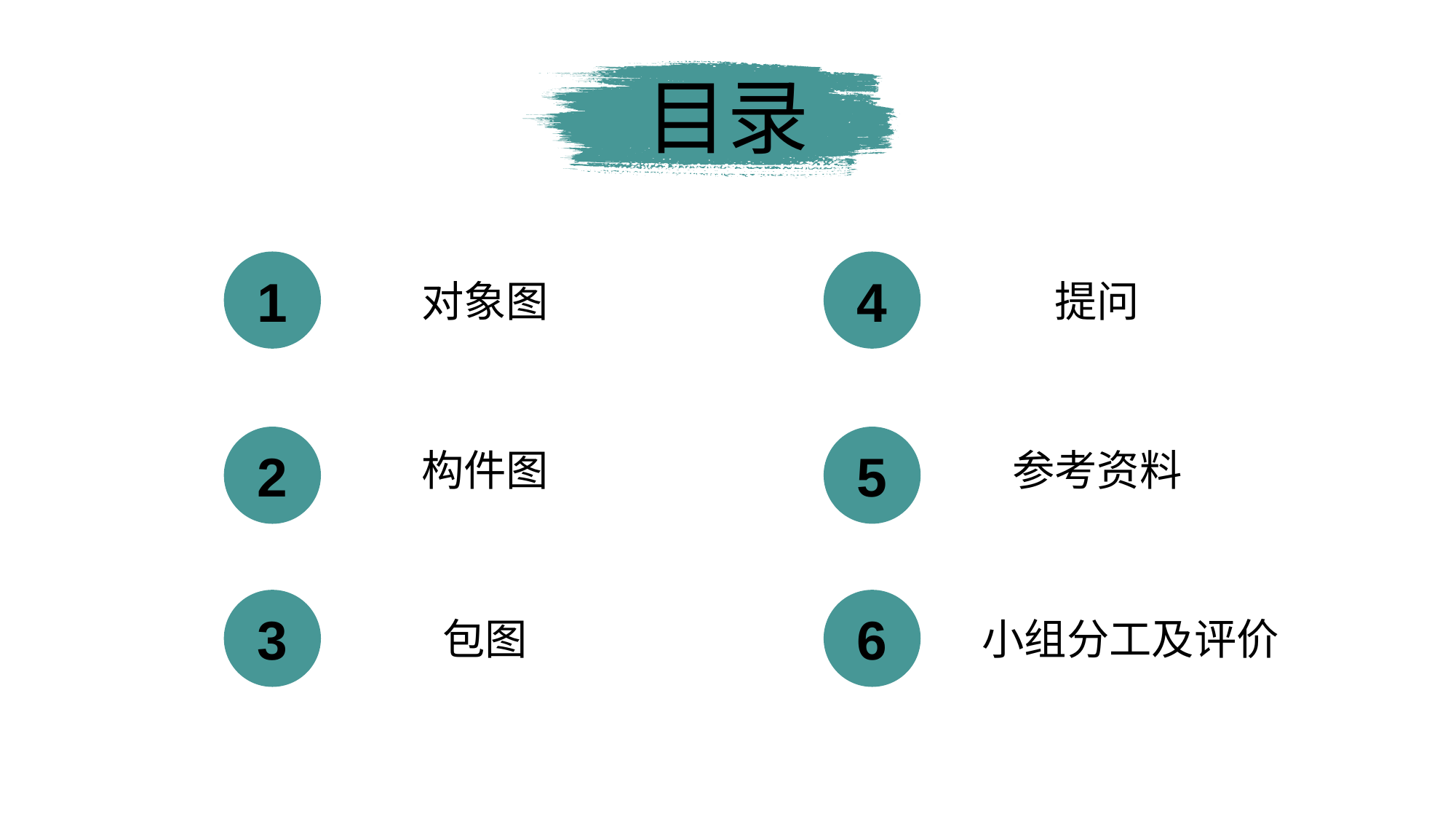

目录

1
4
对象图
提问
2
5
参考资料
构件图
3
6
小组分工及评价
包图